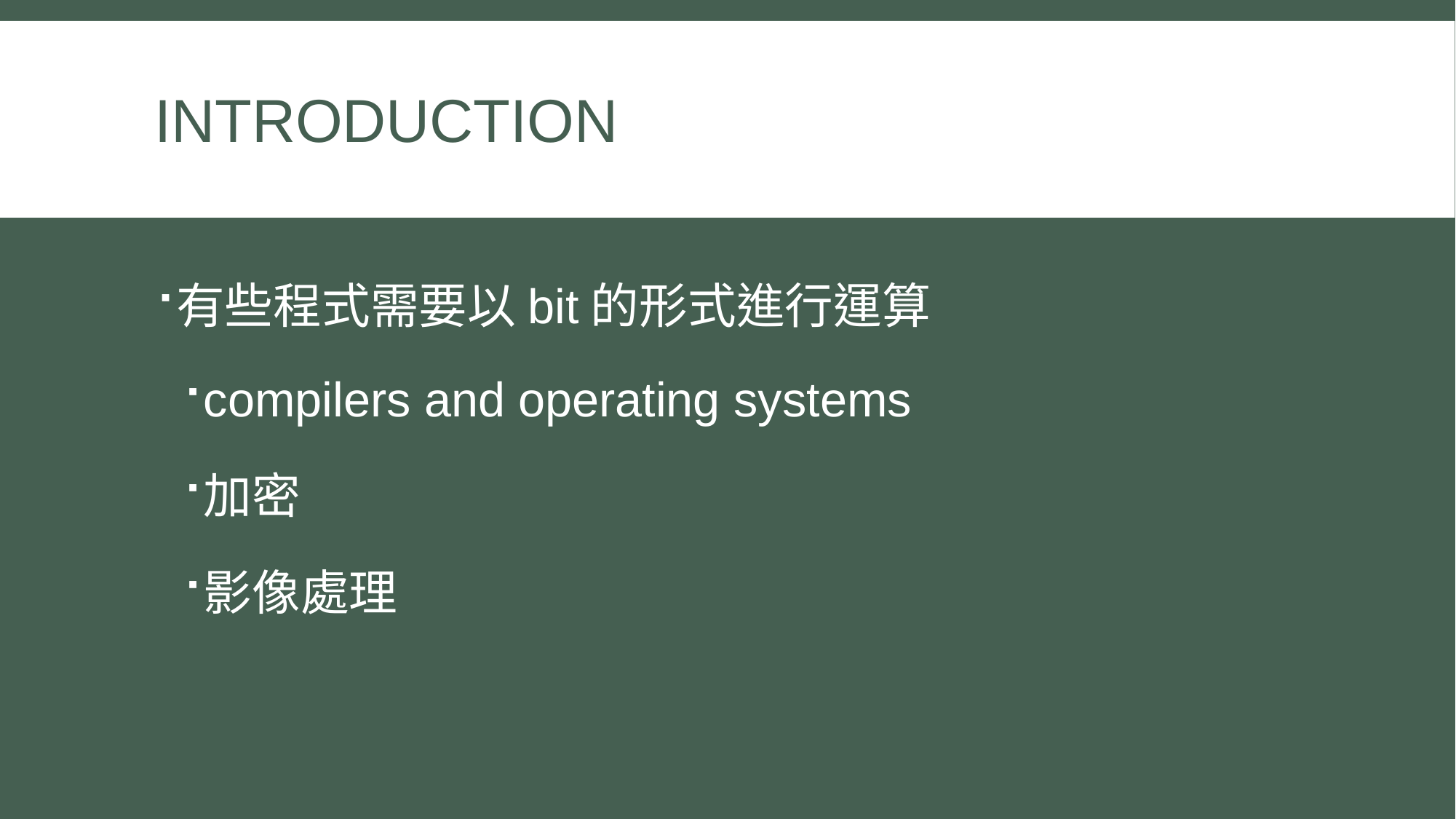

# introduction
有些程式需要以bit的形式進行運算
compilers and operating systems
加密
影像處理